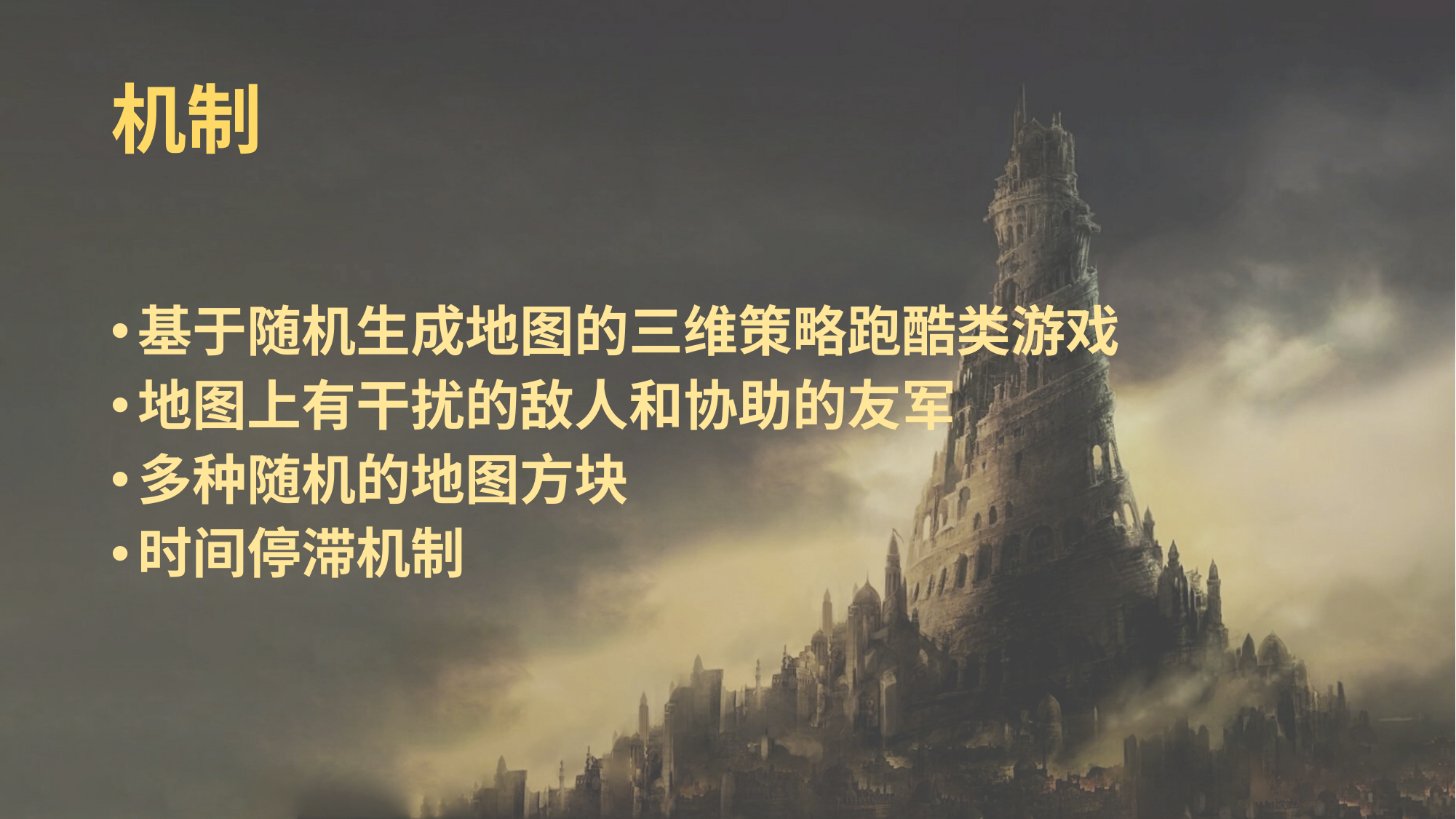

# 机制

基于随机生成地图的三维策略跑酷类游戏
地图上有干扰的敌人和协助的友军
多种随机的地图方块
时间停滞机制